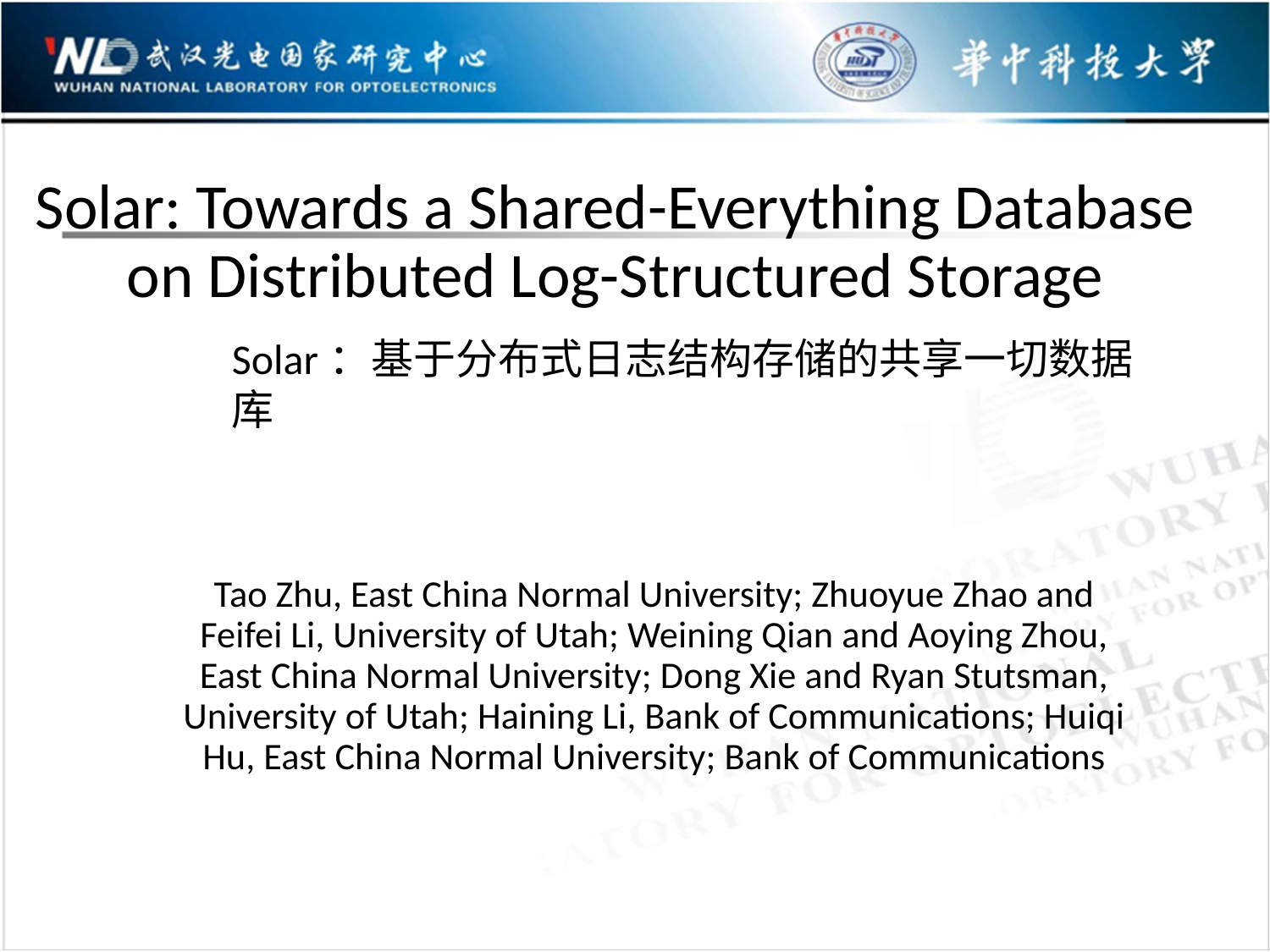

# Solar: Towards a Shared-Everything Database on Distributed Log-Structured Storage
Solar：基于分布式日志结构存储的共享一切数据库
Tao Zhu, East China Normal University; Zhuoyue Zhao and Feifei Li, University of Utah; Weining Qian and Aoying Zhou, East China Normal University; Dong Xie and Ryan Stutsman, University of Utah; Haining Li, Bank of Communications; Huiqi Hu, East China Normal University; Bank of Communications